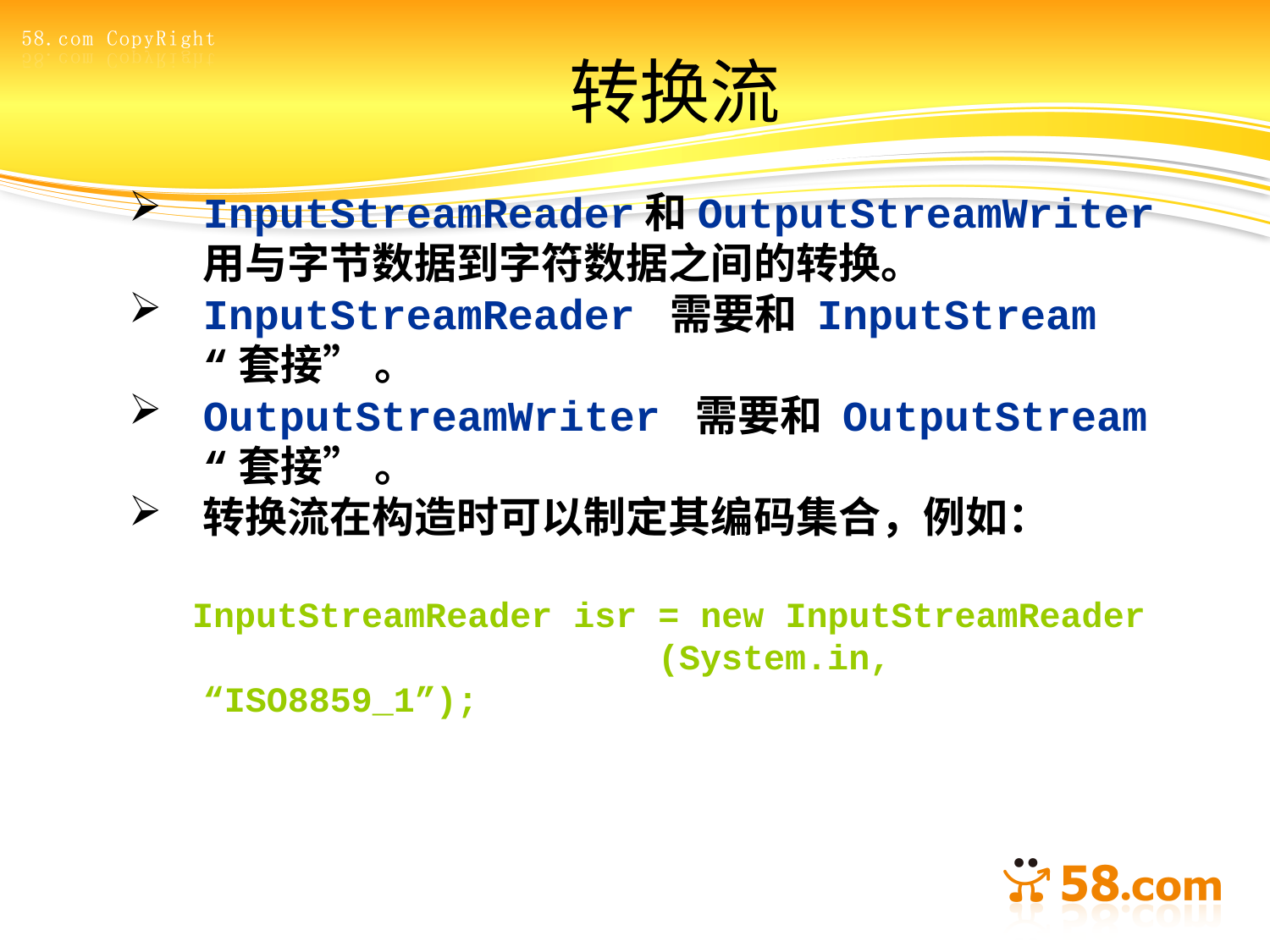

# 转换流
InputStreamReader和OutputStreamWriter用与字节数据到字符数据之间的转换。
InputStreamReader 需要和 InputStream “套接” 。
OutputStreamWriter 需要和 OutputStream “套接” 。
转换流在构造时可以制定其编码集合，例如：

   InputStreamReader isr = new InputStreamReader
                         (System.in, “ISO8859_1”);